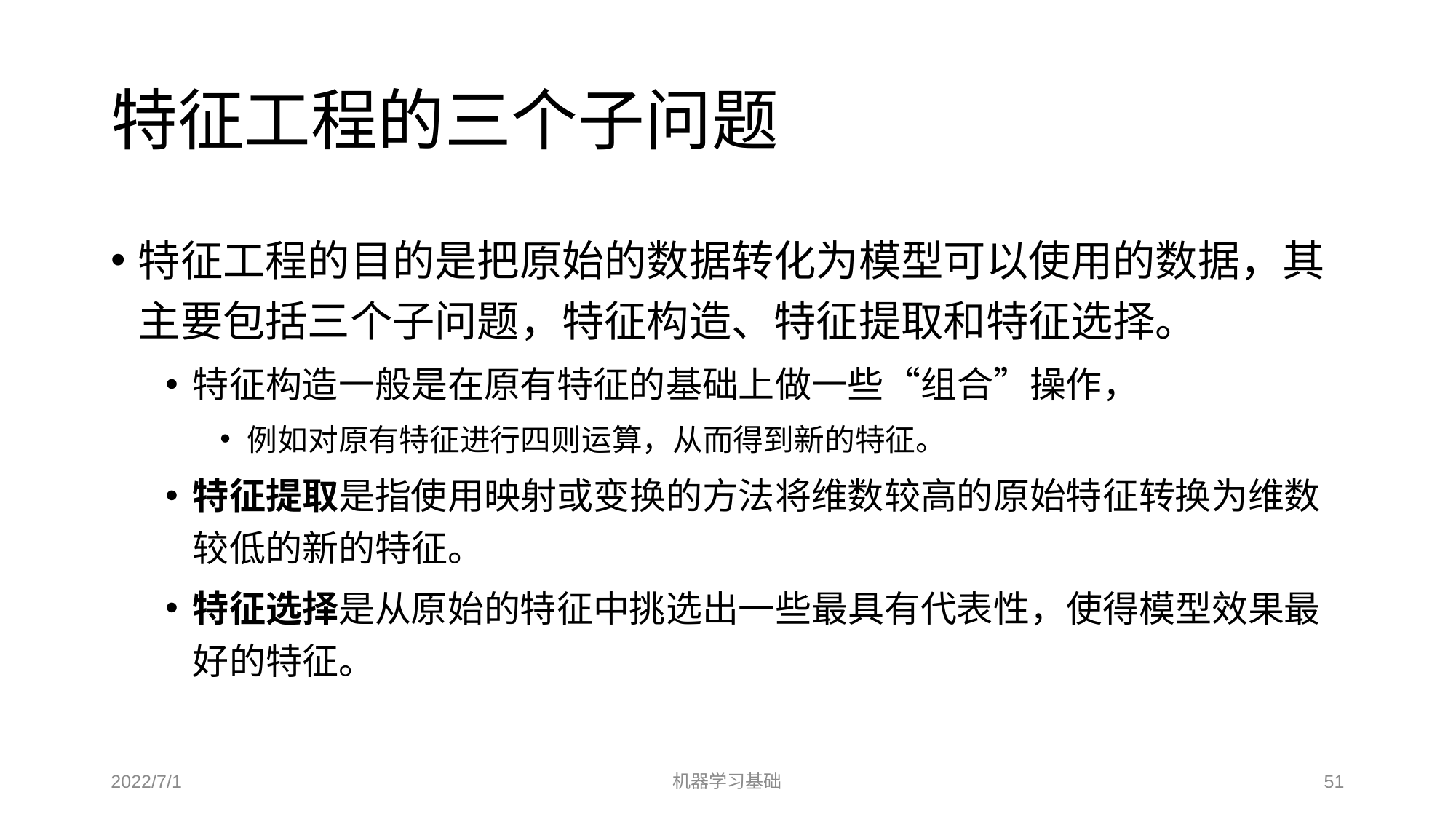

# 特征工程的三个子问题
特征工程的目的是把原始的数据转化为模型可以使用的数据，其主要包括三个子问题，特征构造、特征提取和特征选择。
特征构造一般是在原有特征的基础上做一些“组合”操作，
例如对原有特征进行四则运算，从而得到新的特征。
特征提取是指使用映射或变换的方法将维数较高的原始特征转换为维数较低的新的特征。
特征选择是从原始的特征中挑选出一些最具有代表性，使得模型效果最好的特征。
2022/7/1
机器学习基础
51